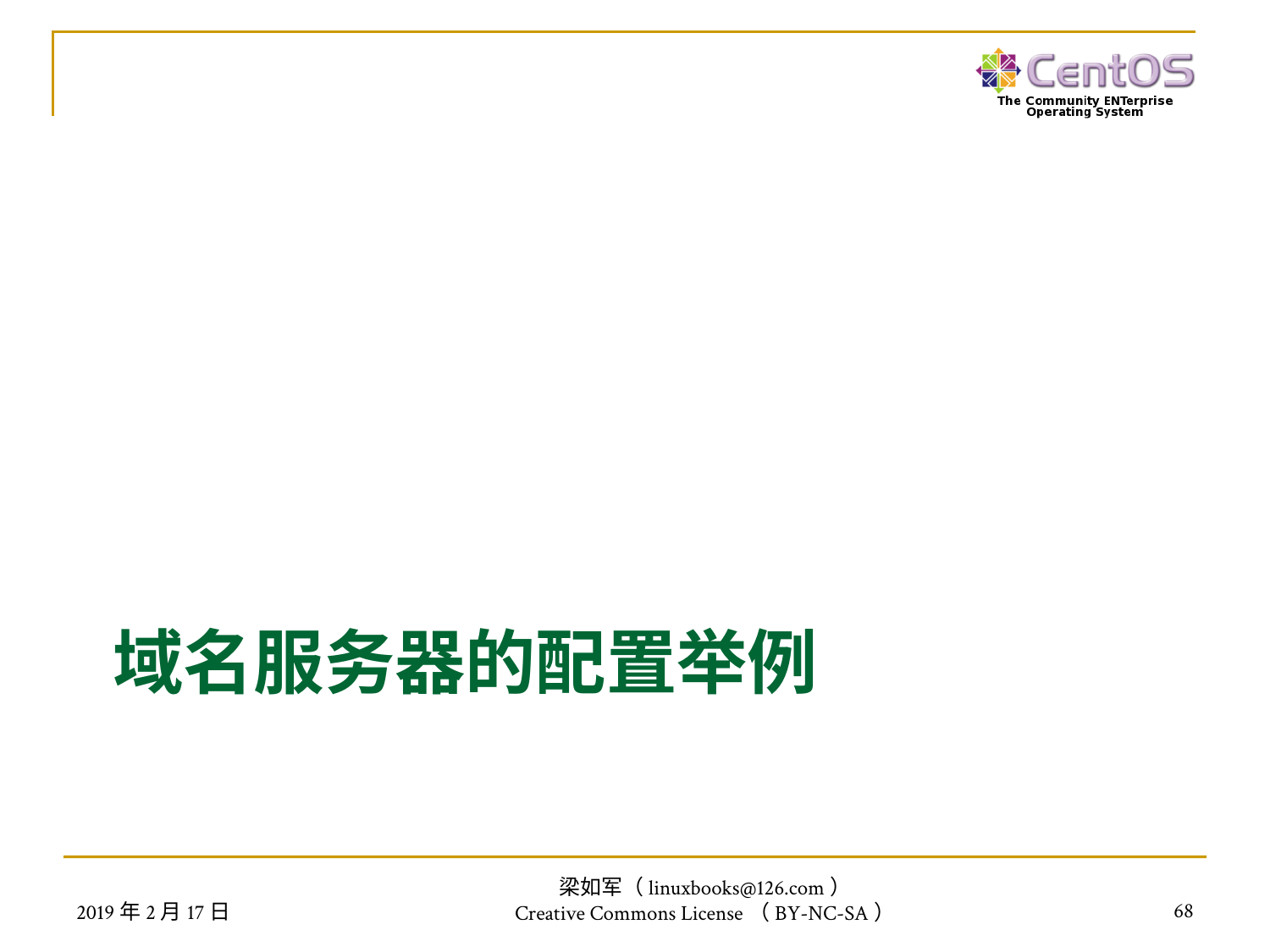

# 域名服务器的配置举例
2019年2月17日
68
梁如军（linuxbooks@126.com）
Creative Commons License（BY-NC-SA）